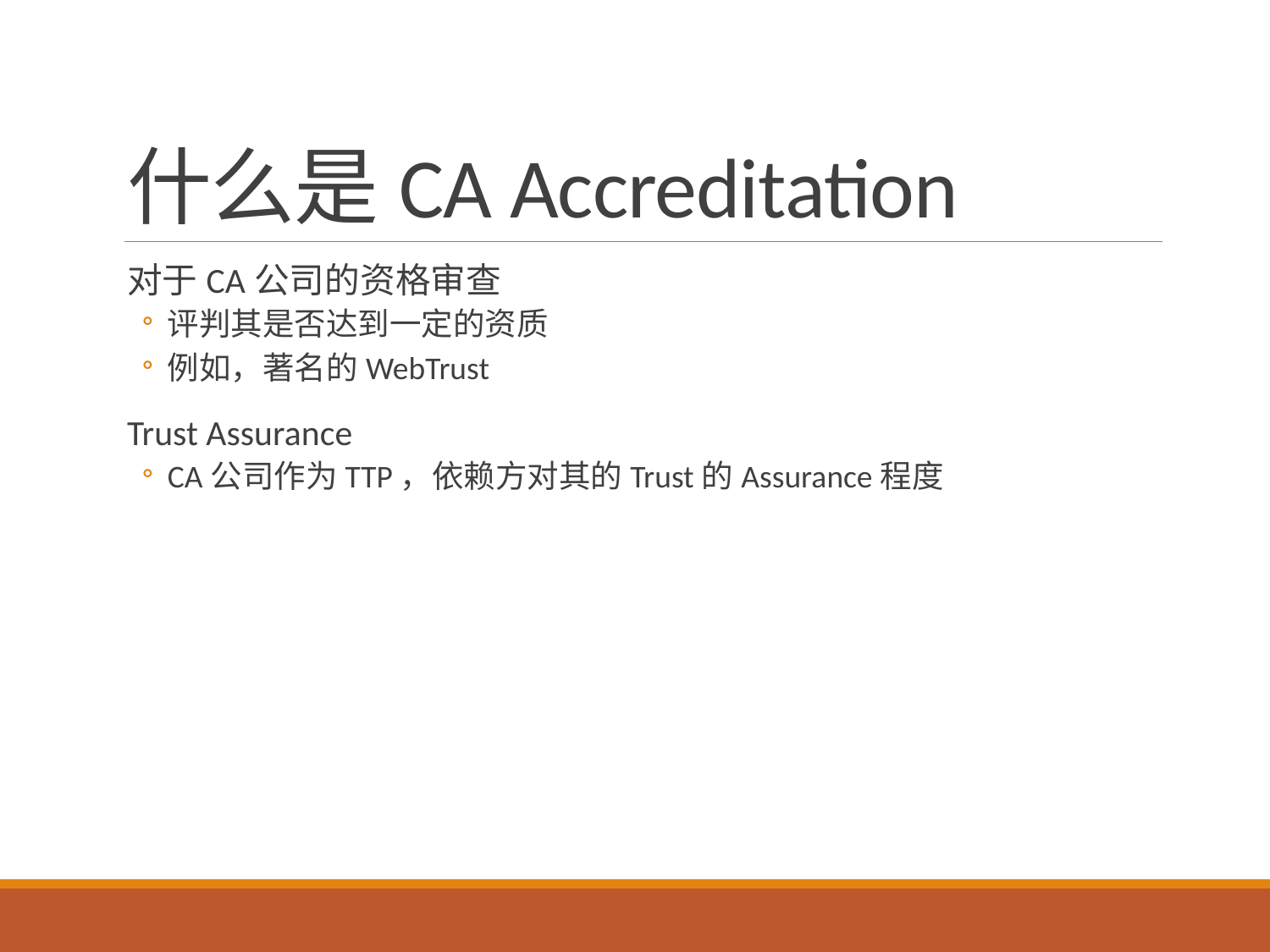

# 什么是CA Accreditation
对于CA公司的资格审查
评判其是否达到一定的资质
例如，著名的WebTrust
Trust Assurance
CA公司作为TTP，依赖方对其的Trust的Assurance程度